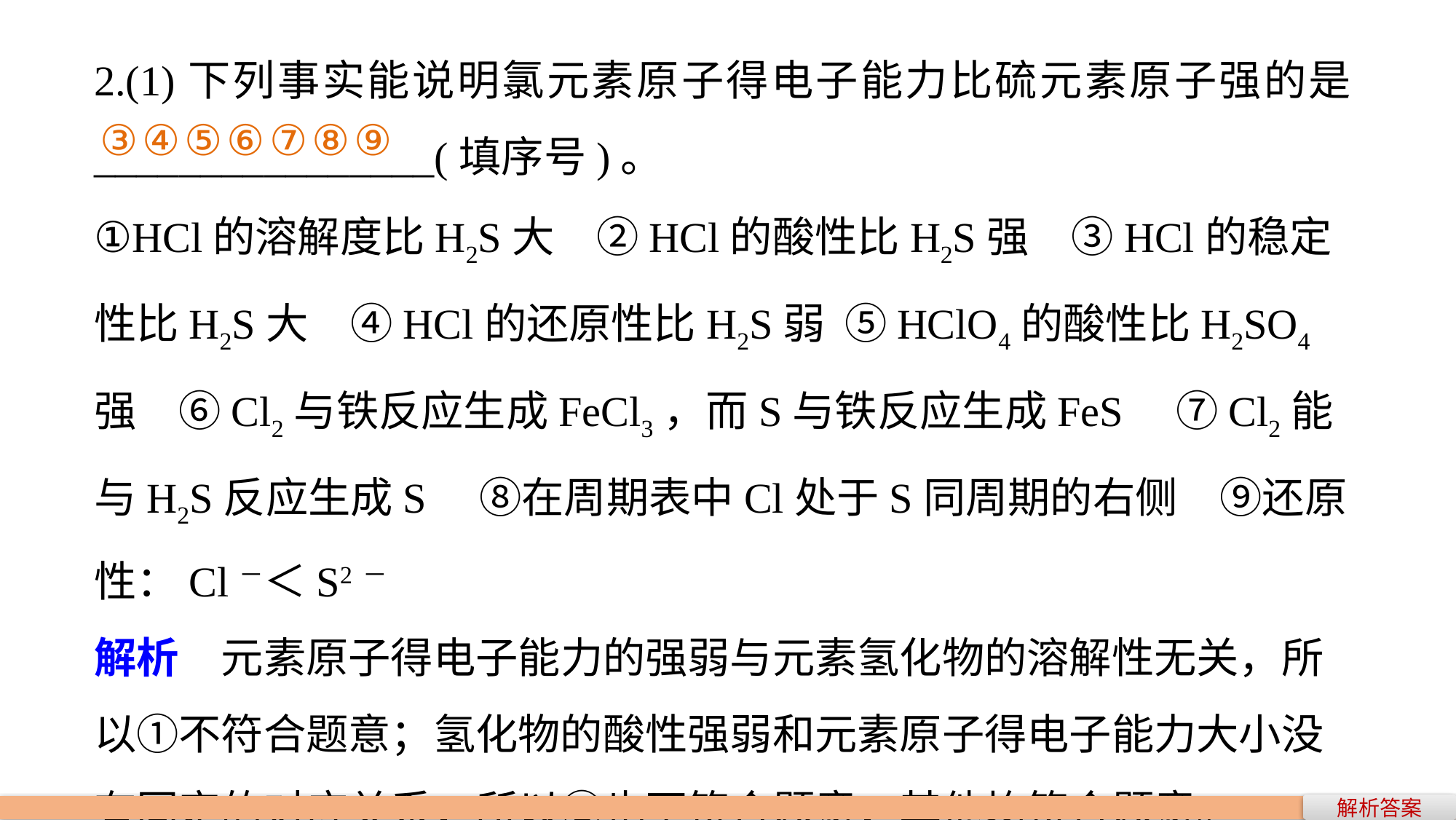

2.(1)下列事实能说明氯元素原子得电子能力比硫元素原子强的是________________(填序号)。
①HCl的溶解度比H2S大　②HCl的酸性比H2S强　③HCl的稳定性比H2S大　④HCl的还原性比H2S弱  ⑤HClO4的酸性比H2SO4强　⑥Cl2与铁反应生成FeCl3，而S与铁反应生成FeS　⑦Cl2能与H2S反应生成S　⑧在周期表中Cl处于S同周期的右侧　⑨还原性：Cl－＜S2－
解析　元素原子得电子能力的强弱与元素氢化物的溶解性无关，所以①不符合题意；氢化物的酸性强弱和元素原子得电子能力大小没有固定的对应关系，所以②也不符合题意，其他均符合题意。
③④⑤⑥⑦⑧⑨
解析答案